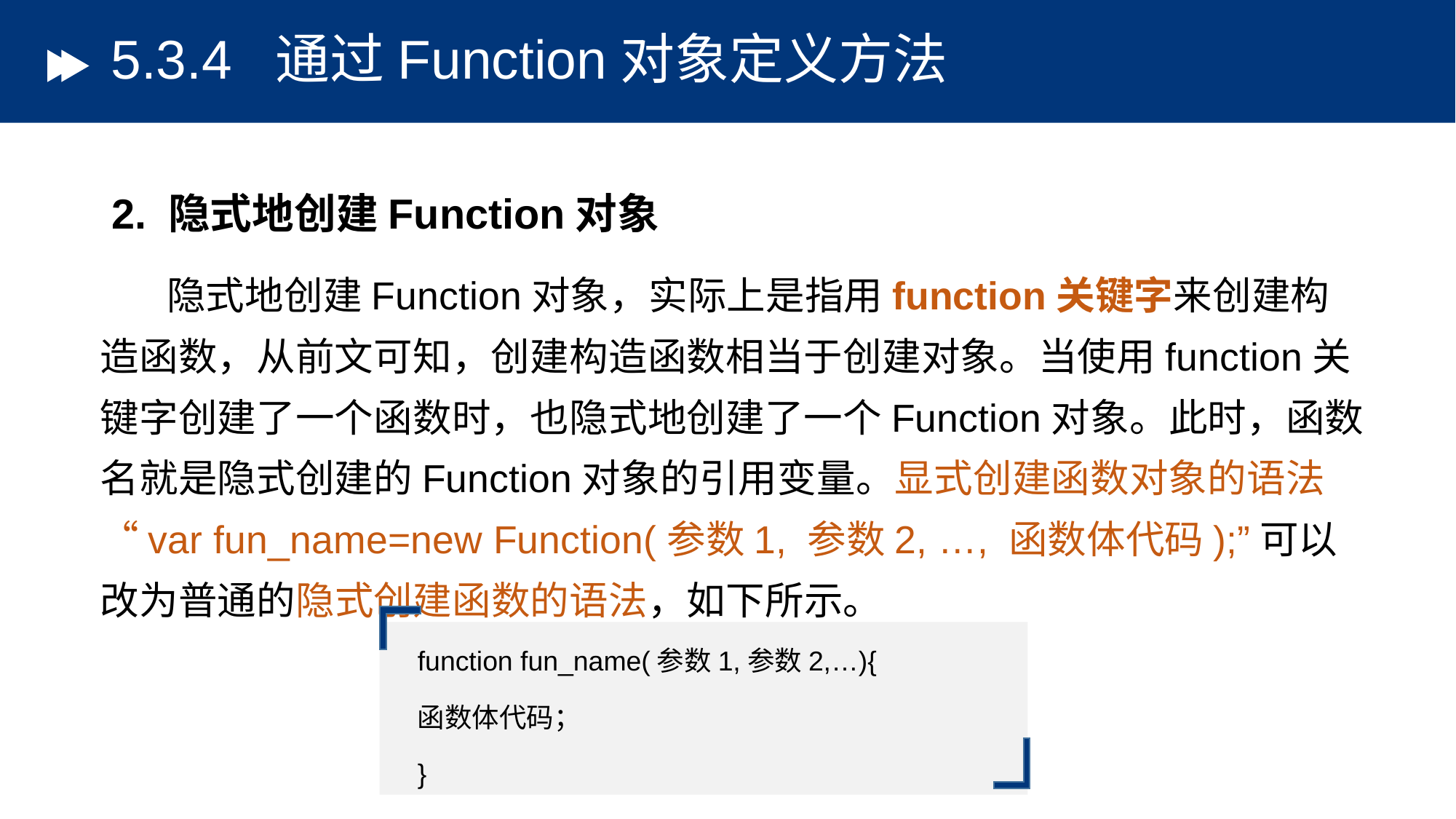

# 5.3.4  通过Function对象定义方法
 2. 隐式地创建Function对象
      隐式地创建Function对象，实际上是指用function关键字来创建构造函数，从前文可知，创建构造函数相当于创建对象。当使用function关键字创建了一个函数时，也隐式地创建了一个Function对象。此时，函数名就是隐式创建的Function对象的引用变量。显式创建函数对象的语法“var fun_name=new Function(参数1, 参数2, …, 函数体代码);”可以改为普通的隐式创建函数的语法，如下所示。

function fun_name(参数1,参数2,…){
函数体代码；
}